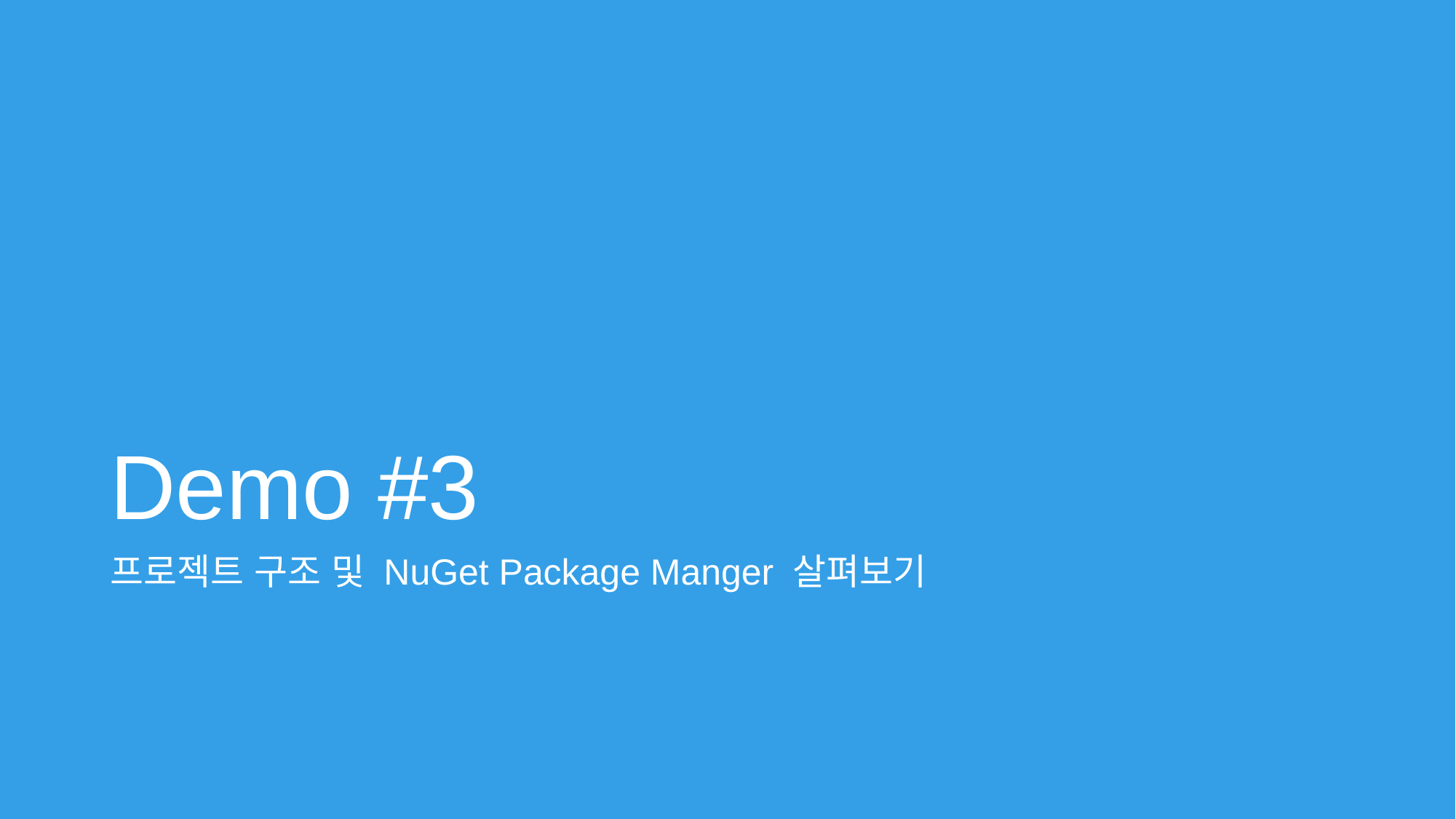

# Demo #3
프로젝트 구조 및 NuGet Package Manger 살펴보기